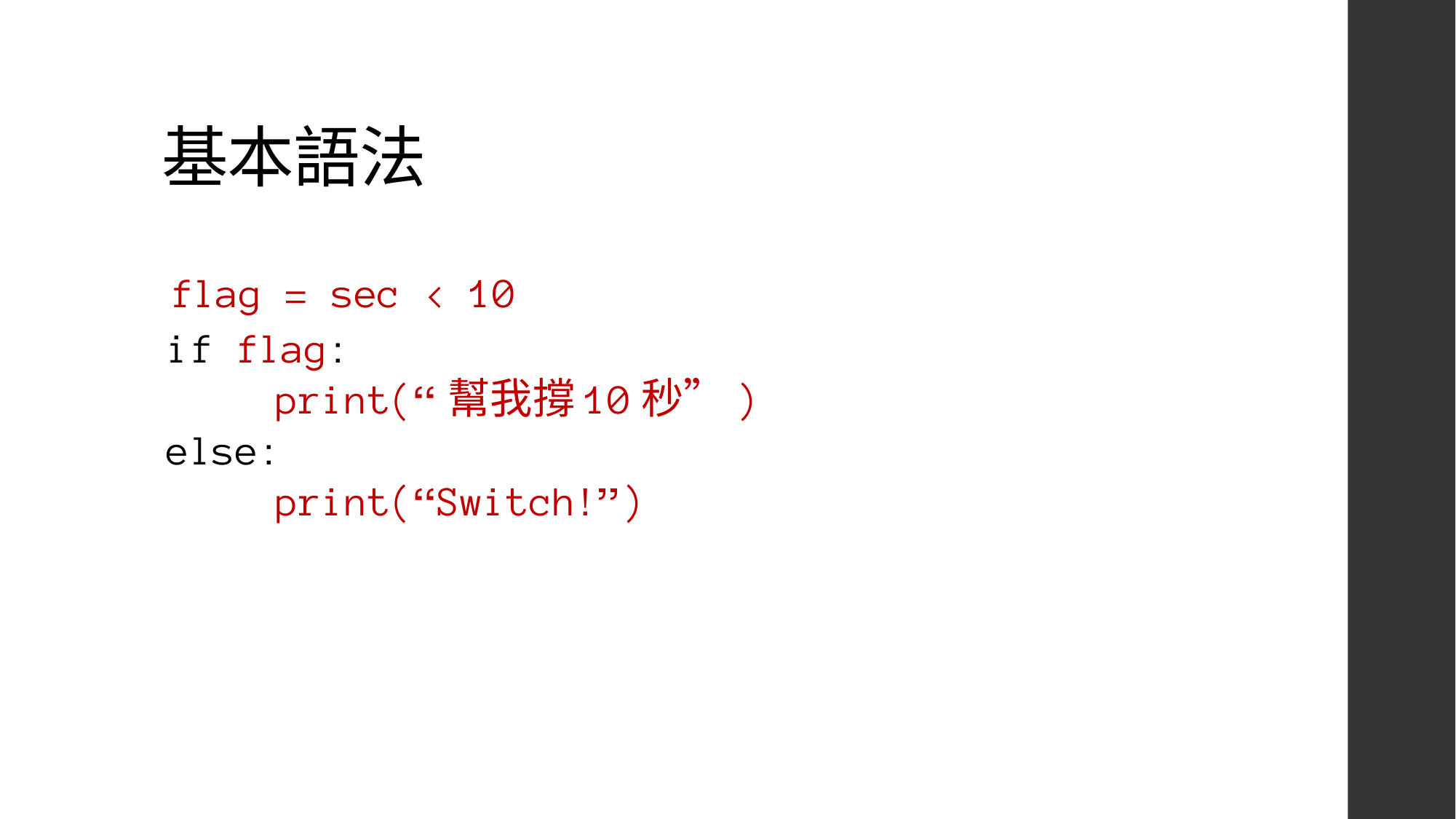

# 基本語法
flag = sec < 10
if flag:
	print(“幫我撐10秒”)
else:
	print(“Switch!”)